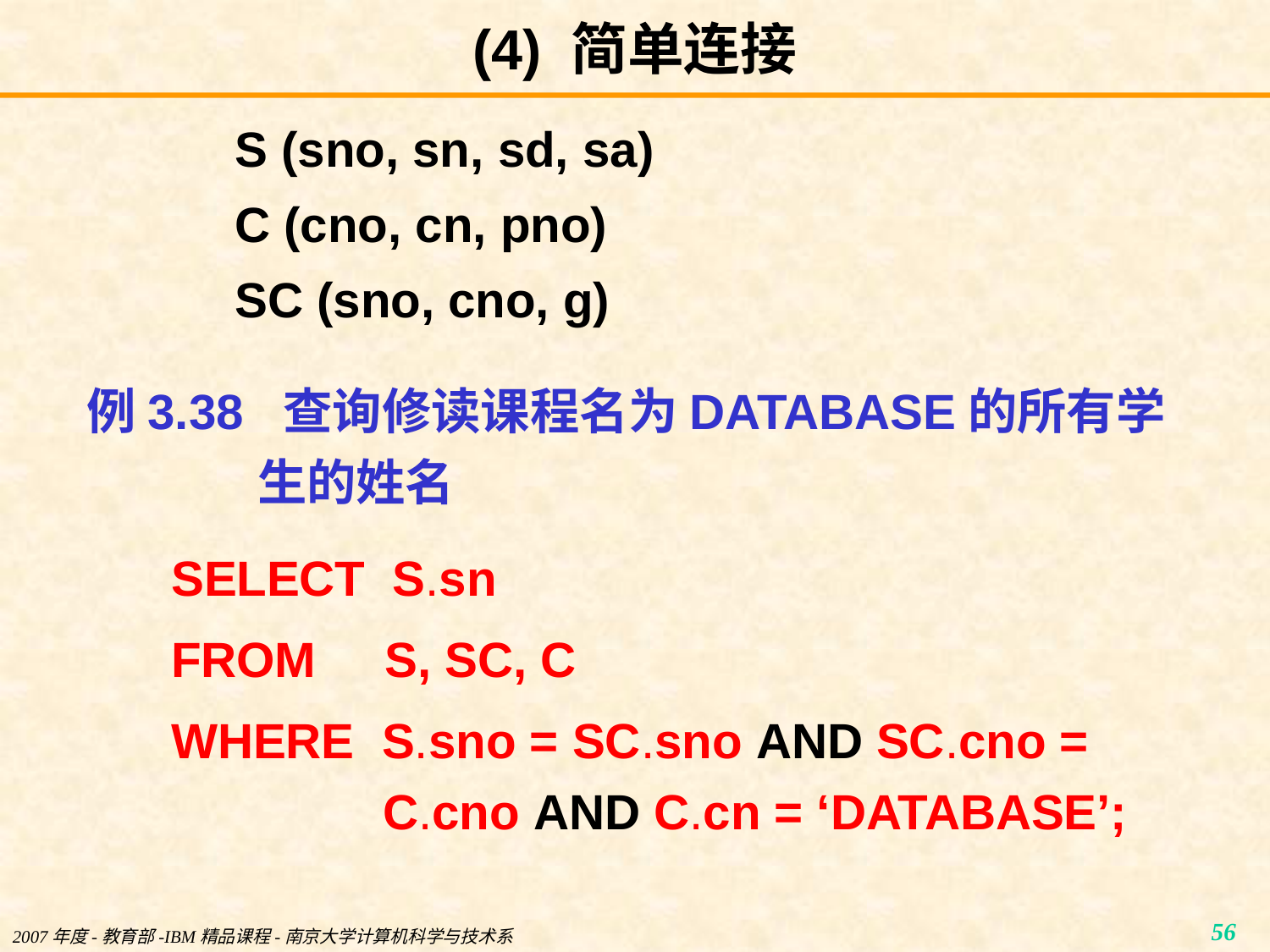

# (4) 简单连接
S (sno, sn, sd, sa)
C (cno, cn, pno)
SC (sno, cno, g)
例3.38  查询修读课程名为DATABASE的所有学生的姓名
SELECT  S.sn
FROM     S, SC, C
WHERE  S.sno = SC.sno AND SC.cno = C.cno AND C.cn = ‘DATABASE’;
56
2007年度-教育部-IBM精品课程-南京大学计算机科学与技术系